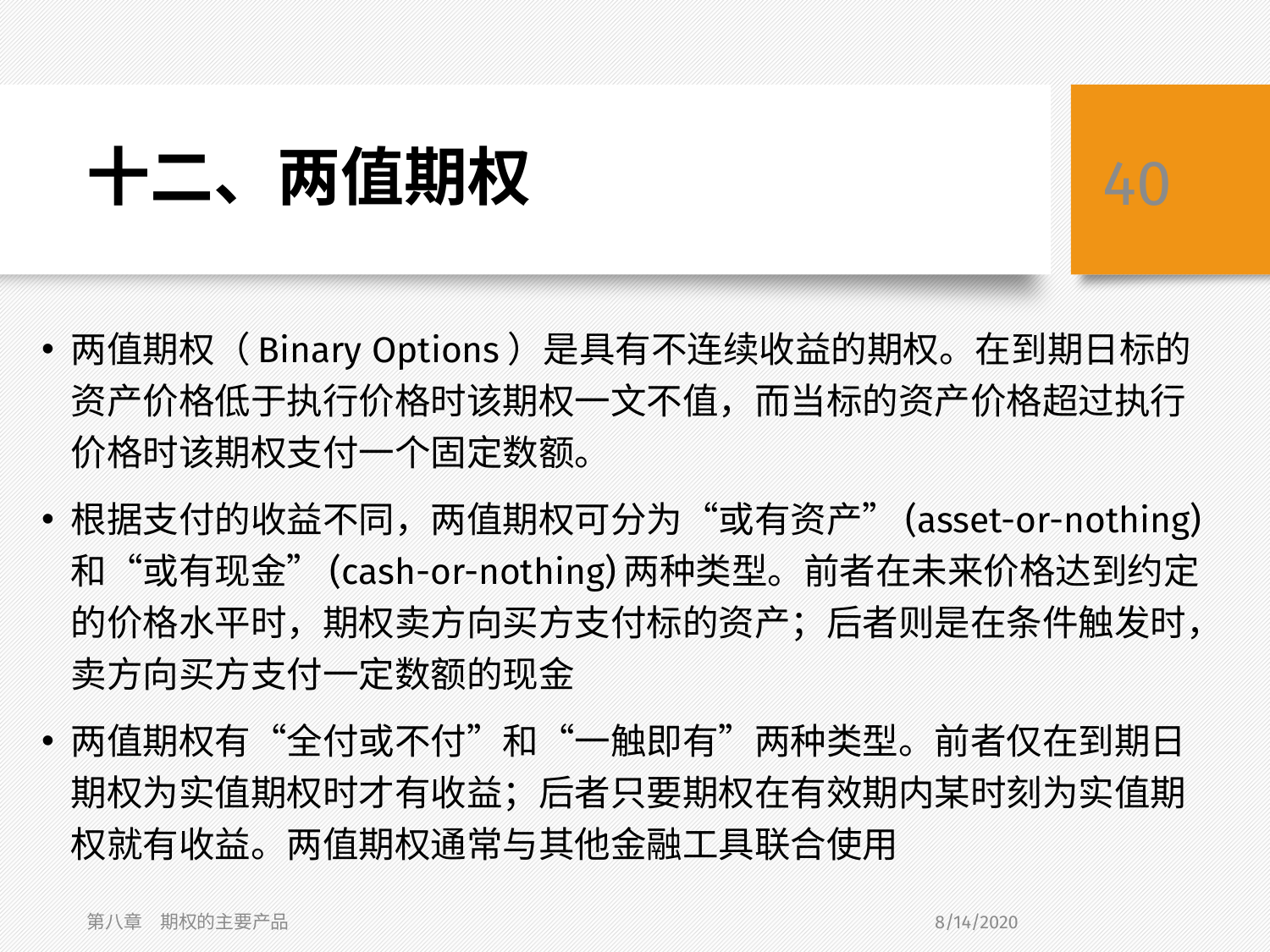

# 十二、两值期权
40
两值期权（Binary Options）是具有不连续收益的期权。在到期日标的资产价格低于执行价格时该期权一文不值，而当标的资产价格超过执行价格时该期权支付一个固定数额。
根据支付的收益不同，两值期权可分为“或有资产”(asset-or-nothing)和“或有现金”(cash-or-nothing)两种类型。前者在未来价格达到约定的价格水平时，期权卖方向买方支付标的资产；后者则是在条件触发时，卖方向买方支付一定数额的现金
两值期权有“全付或不付”和“一触即有”两种类型。前者仅在到期日期权为实值期权时才有收益；后者只要期权在有效期内某时刻为实值期权就有收益。两值期权通常与其他金融工具联合使用

8/14/2020
第八章　期权的主要产品